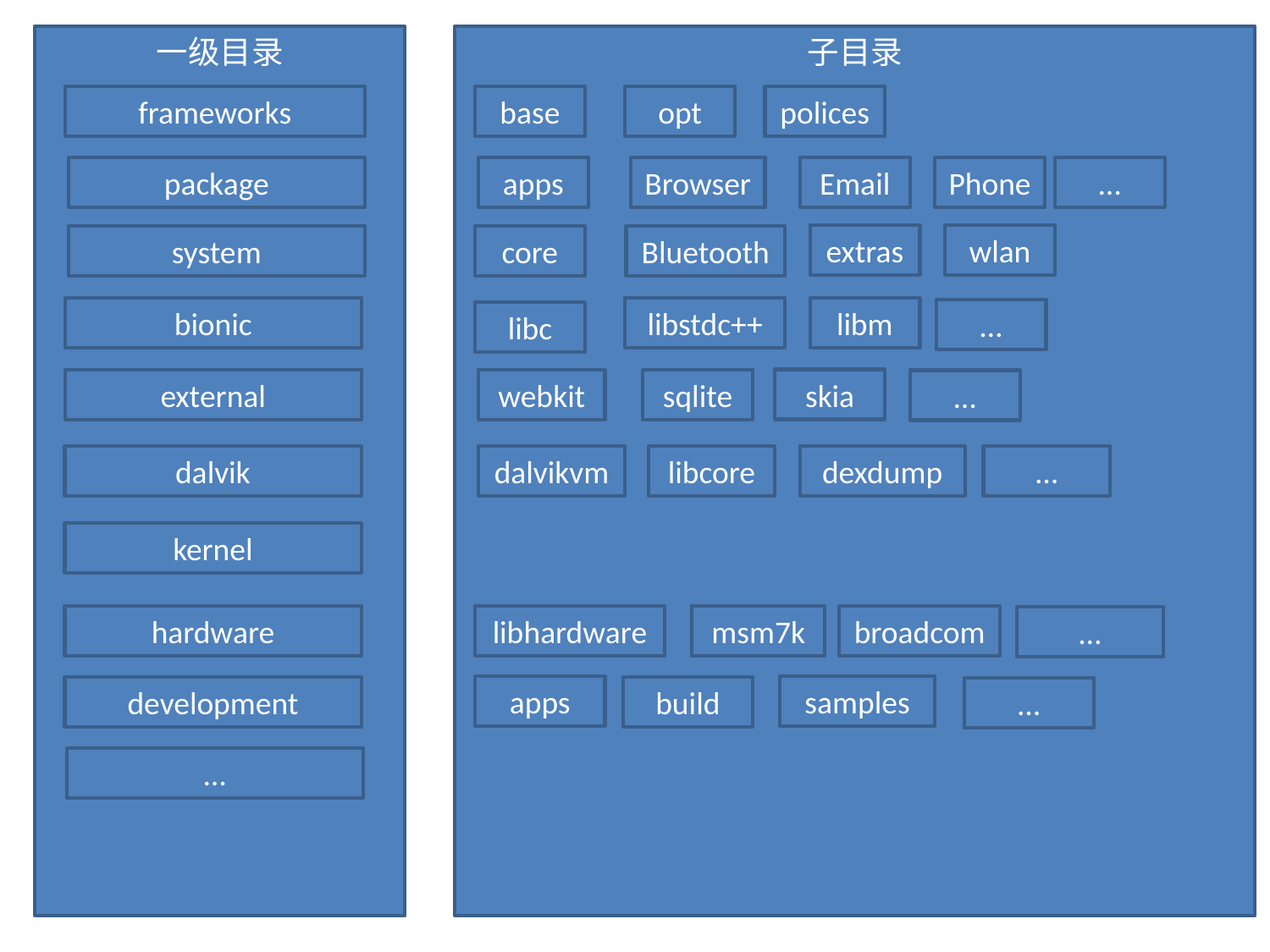

一级目录
子目录
frameworks
base
opt
polices
package
apps
Browser
Email
Phone
…
extras
wlan
system
core
Bluetooth
bionic
libstdc++
libm
…
libc
skia
external
webkit
sqlite
…
dexdump
libcore
dalvik
dalvikvm
…
kernel
hardware
libhardware
msm7k
broadcom
…
apps
samples
development
build
…
…